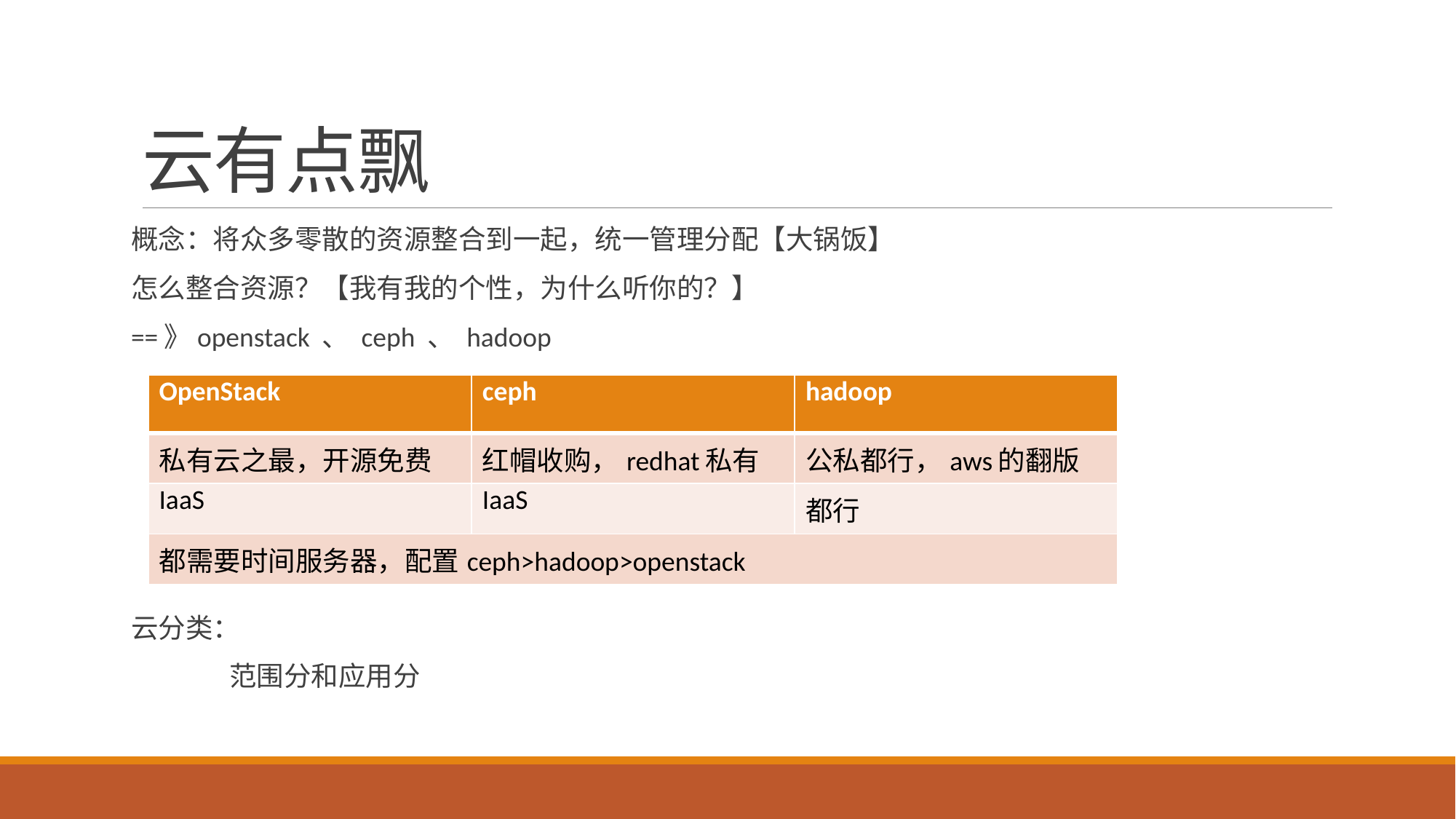

# 云有点飘
概念：将众多零散的资源整合到一起，统一管理分配【大锅饭】
怎么整合资源？【我有我的个性，为什么听你的？】
==》openstack 、 ceph 、 hadoop

云分类：
	范围分和应用分
| OpenStack | ceph | hadoop |
| --- | --- | --- |
| 私有云之最，开源免费 | 红帽收购，redhat私有 | 公私都行，aws的翻版 |
| IaaS | IaaS | 都行 |
| 都需要时间服务器，配置ceph>hadoop>openstack |  |  |